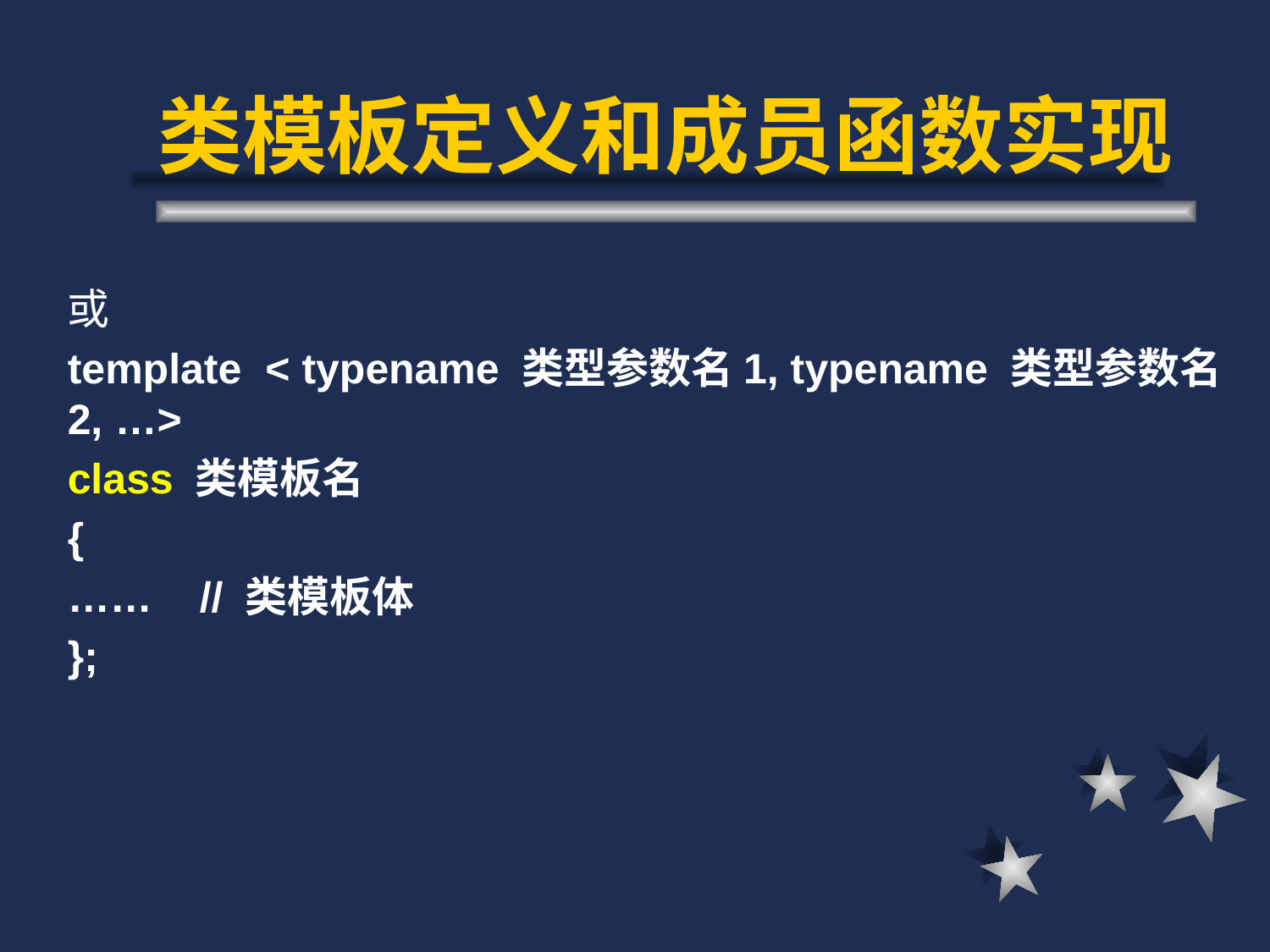

# 类模板定义和成员函数实现
或
template  < typename 类型参数名1, typename 类型参数名2, …>
class 类模板名
{
……    // 类模板体
};